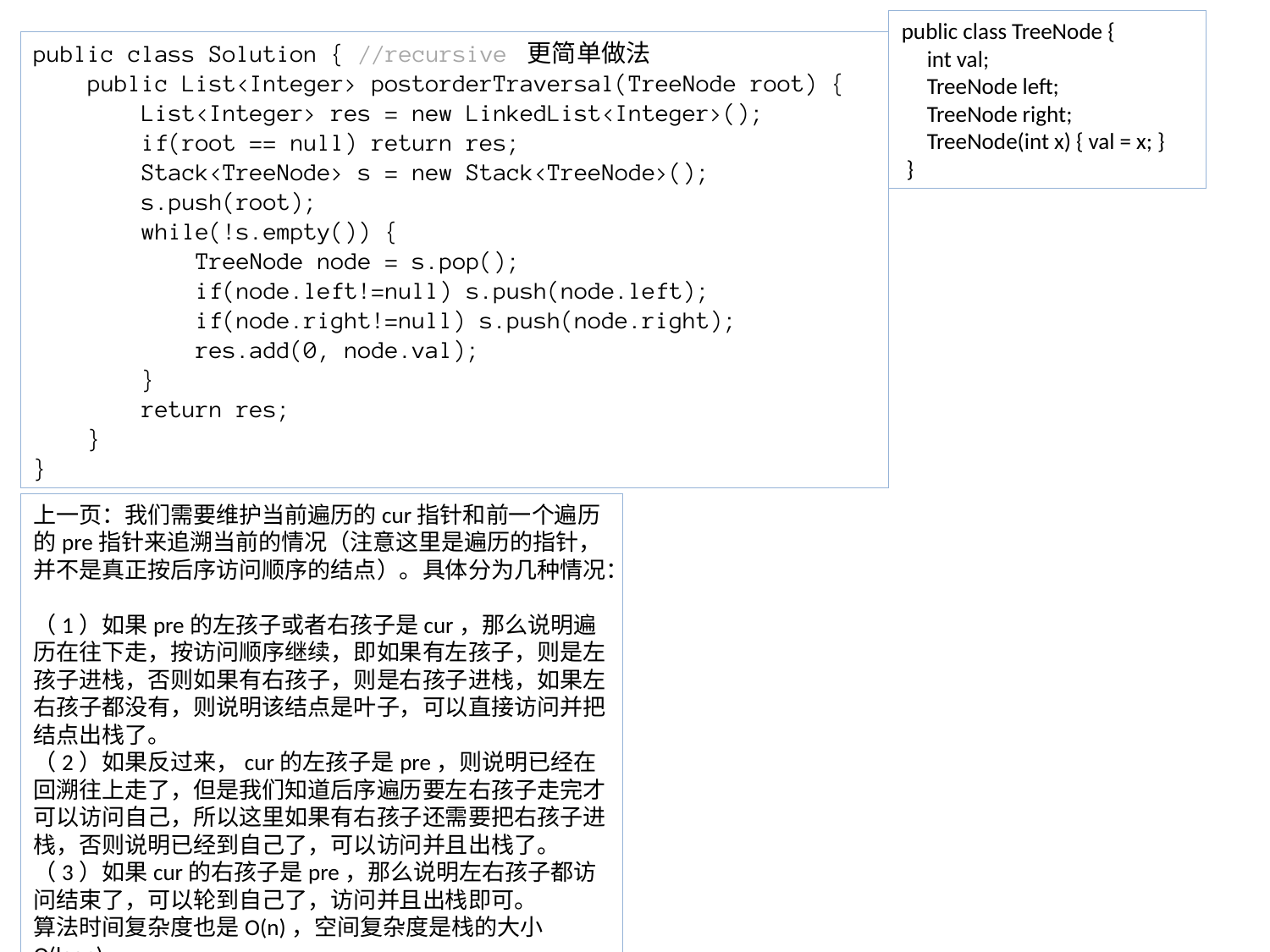

public class TreeNode {
     int val;
     TreeNode left;
     TreeNode right;
     TreeNode(int x) { val = x; }
 }
public class Solution { //recursive 更简单做法
    public List<Integer> postorderTraversal(TreeNode root) {
        List<Integer> res = new LinkedList<Integer>();
        if(root == null) return res;
        Stack<TreeNode> s = new Stack<TreeNode>();
        s.push(root);
        while(!s.empty()) {
            TreeNode node = s.pop();
            if(node.left!=null) s.push(node.left);
            if(node.right!=null) s.push(node.right);
            res.add(0, node.val);
        }
        return res;
    }
}
上一页：我们需要维护当前遍历的cur指针和前一个遍历的pre指针来追溯当前的情况（注意这里是遍历的指针，并不是真正按后序访问顺序的结点）。具体分为几种情况：
（1）如果pre的左孩子或者右孩子是cur，那么说明遍历在往下走，按访问顺序继续，即如果有左孩子，则是左孩子进栈，否则如果有右孩子，则是右孩子进栈，如果左右孩子都没有，则说明该结点是叶子，可以直接访问并把结点出栈了。
（2）如果反过来，cur的左孩子是pre，则说明已经在回溯往上走了，但是我们知道后序遍历要左右孩子走完才可以访问自己，所以这里如果有右孩子还需要把右孩子进栈，否则说明已经到自己了，可以访问并且出栈了。
（3）如果cur的右孩子是pre，那么说明左右孩子都访问结束了，可以轮到自己了，访问并且出栈即可。
算法时间复杂度也是O(n)，空间复杂度是栈的大小O(logn)。